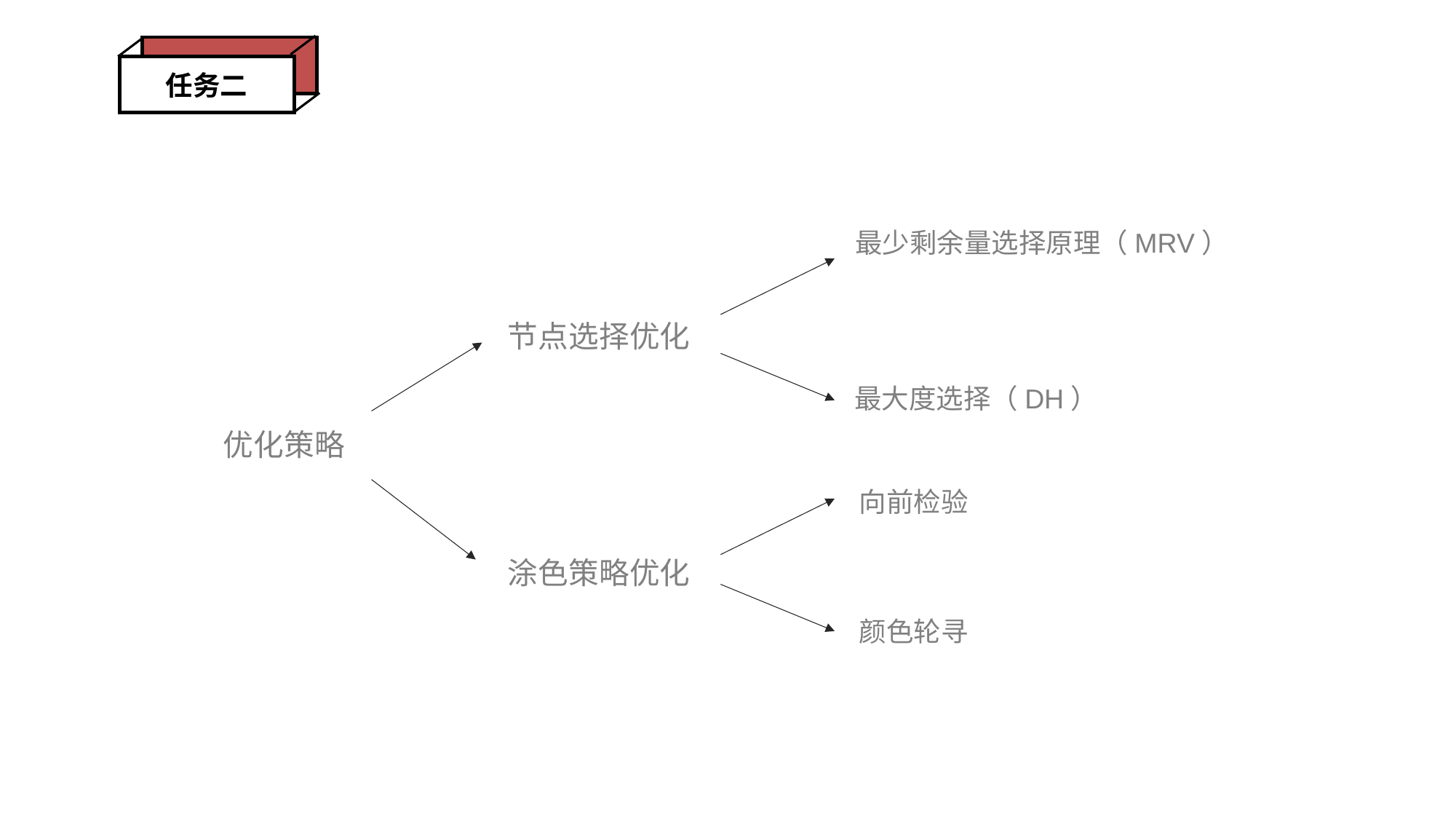

任务二
最少剩余量选择原理（MRV）
节点选择优化
最大度选择（DH）
优化策略
向前检验
涂色策略优化
颜色轮寻